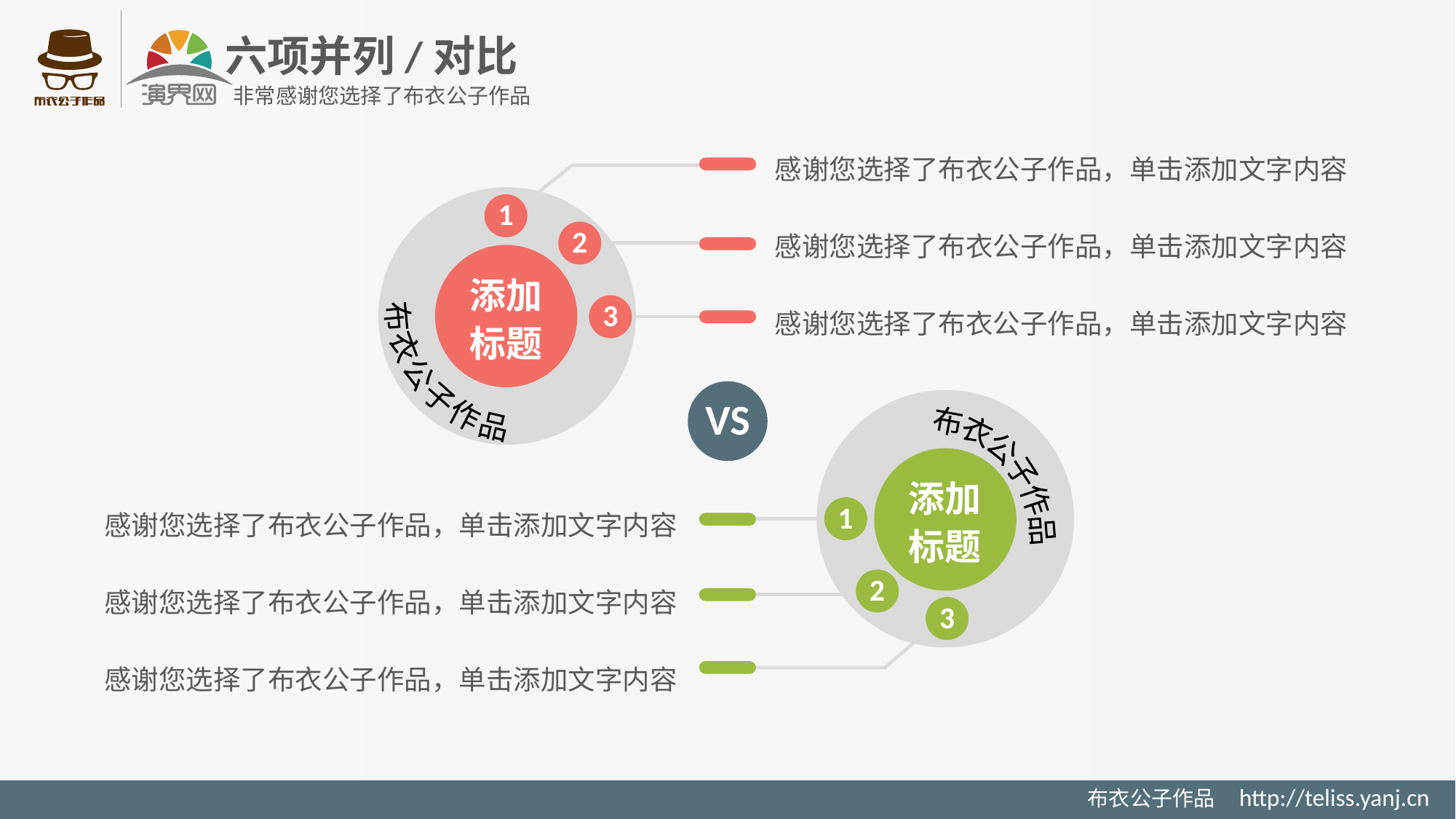

六项并列/对比
非常感谢您选择了布衣公子作品
感谢您选择了布衣公子作品，单击添加文字内容

布衣公子作品
1
感谢您选择了布衣公子作品，单击添加文字内容
2

添加标题
感谢您选择了布衣公子作品，单击添加文字内容
3

VS

布衣公子作品
添加标题
感谢您选择了布衣公子作品，单击添加文字内容
1

2
感谢您选择了布衣公子作品，单击添加文字内容

3

感谢您选择了布衣公子作品，单击添加文字内容

布衣公子作品    http://teliss.yanj.cn